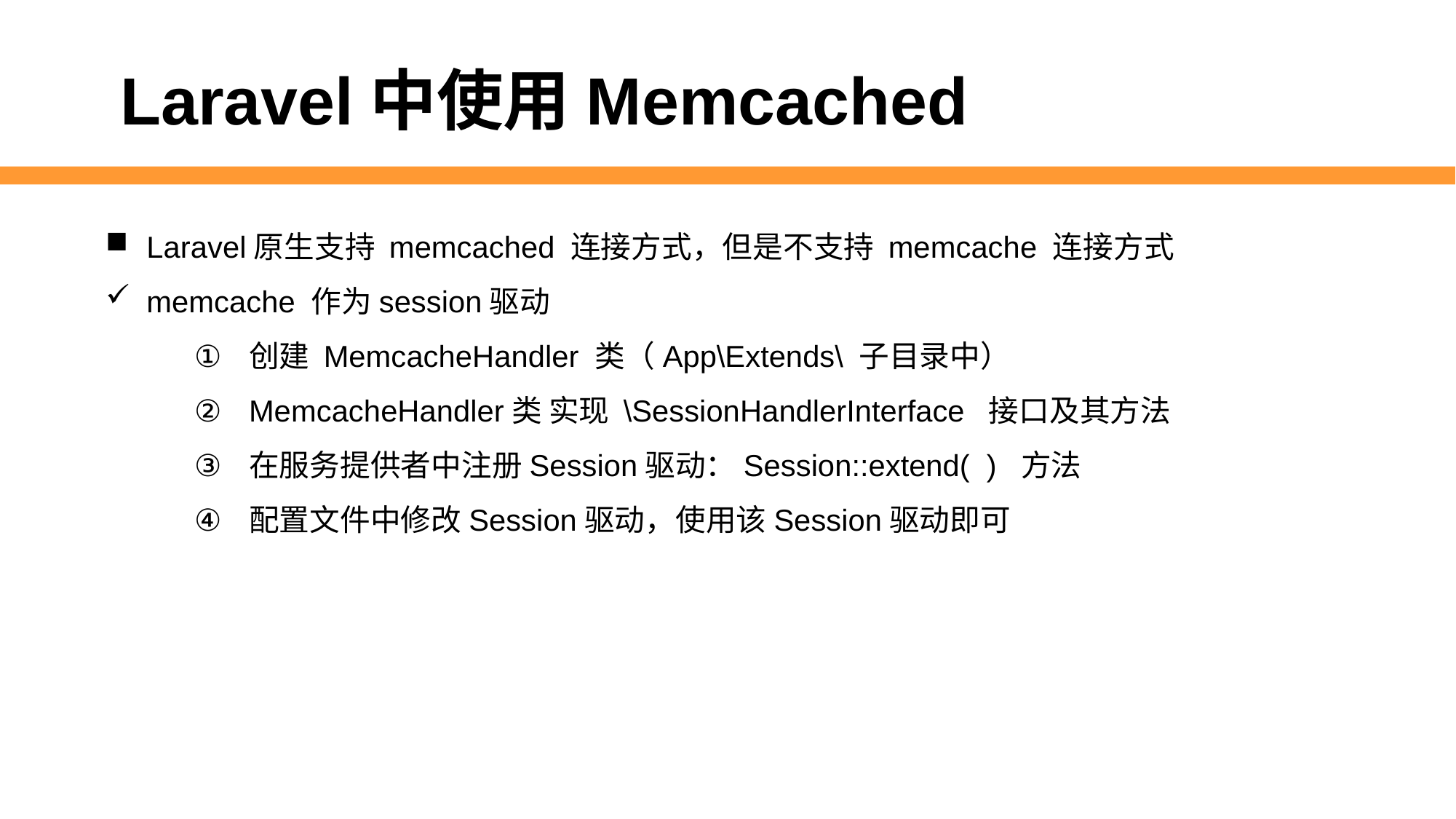

Laravel中使用Memcached
Laravel原生支持 memcached 连接方式，但是不支持 memcache 连接方式
memcache 作为session驱动
创建 MemcacheHandler 类（App\Extends\ 子目录中）
MemcacheHandler类 实现 \SessionHandlerInterface  接口及其方法
在服务提供者中注册Session驱动：Session::extend(  )  方法
配置文件中修改Session驱动，使用该Session驱动即可